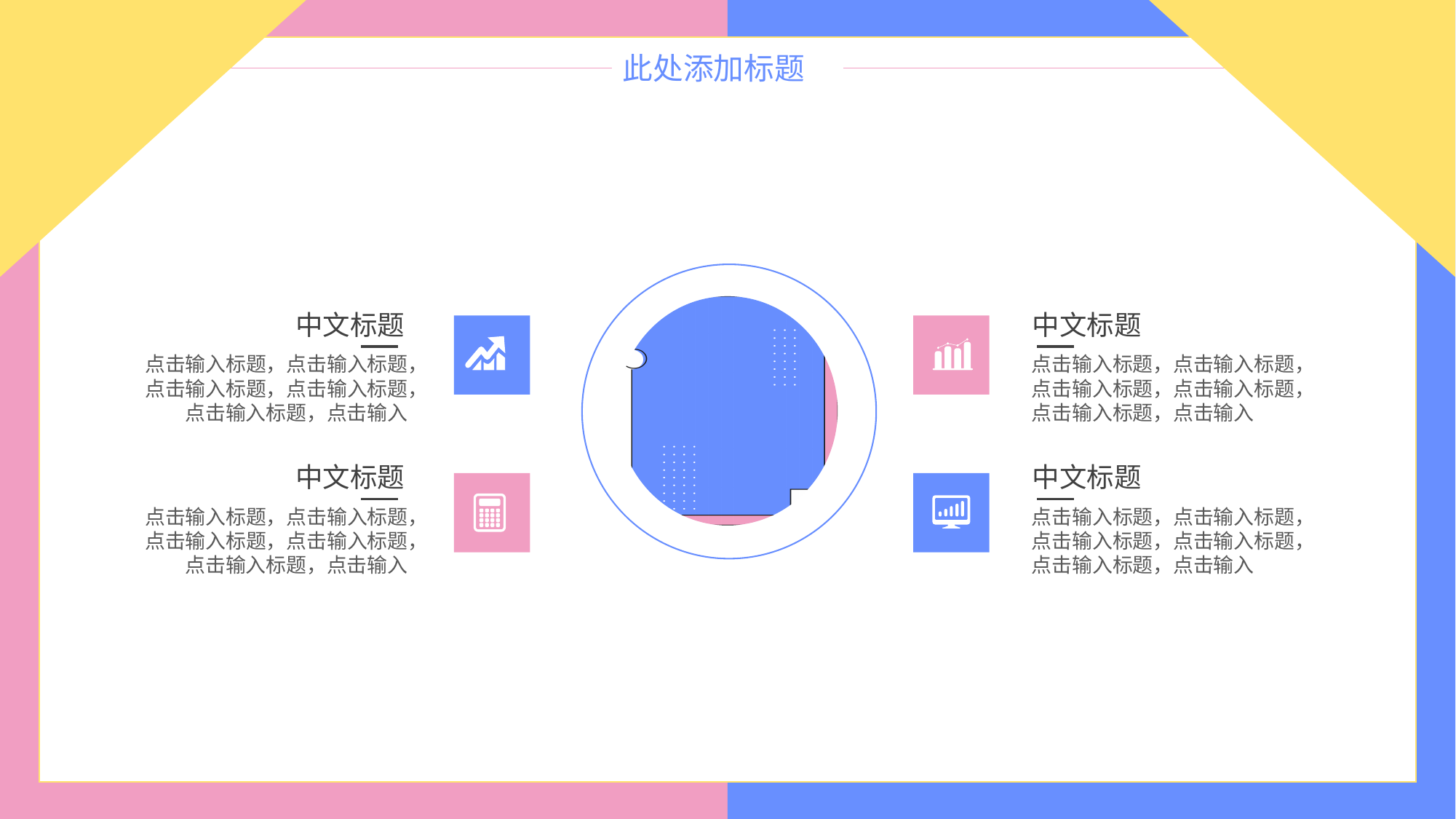

此处添加标题

中文标题
中文标题

点击输入标题，点击输入标题，点击输入标题，点击输入标题，点击输入标题，点击输入
点击输入标题，点击输入标题，点击输入标题，点击输入标题，点击输入标题，点击输入
中文标题
中文标题

点击输入标题，点击输入标题，点击输入标题，点击输入标题，点击输入标题，点击输入
点击输入标题，点击输入标题，点击输入标题，点击输入标题，点击输入标题，点击输入